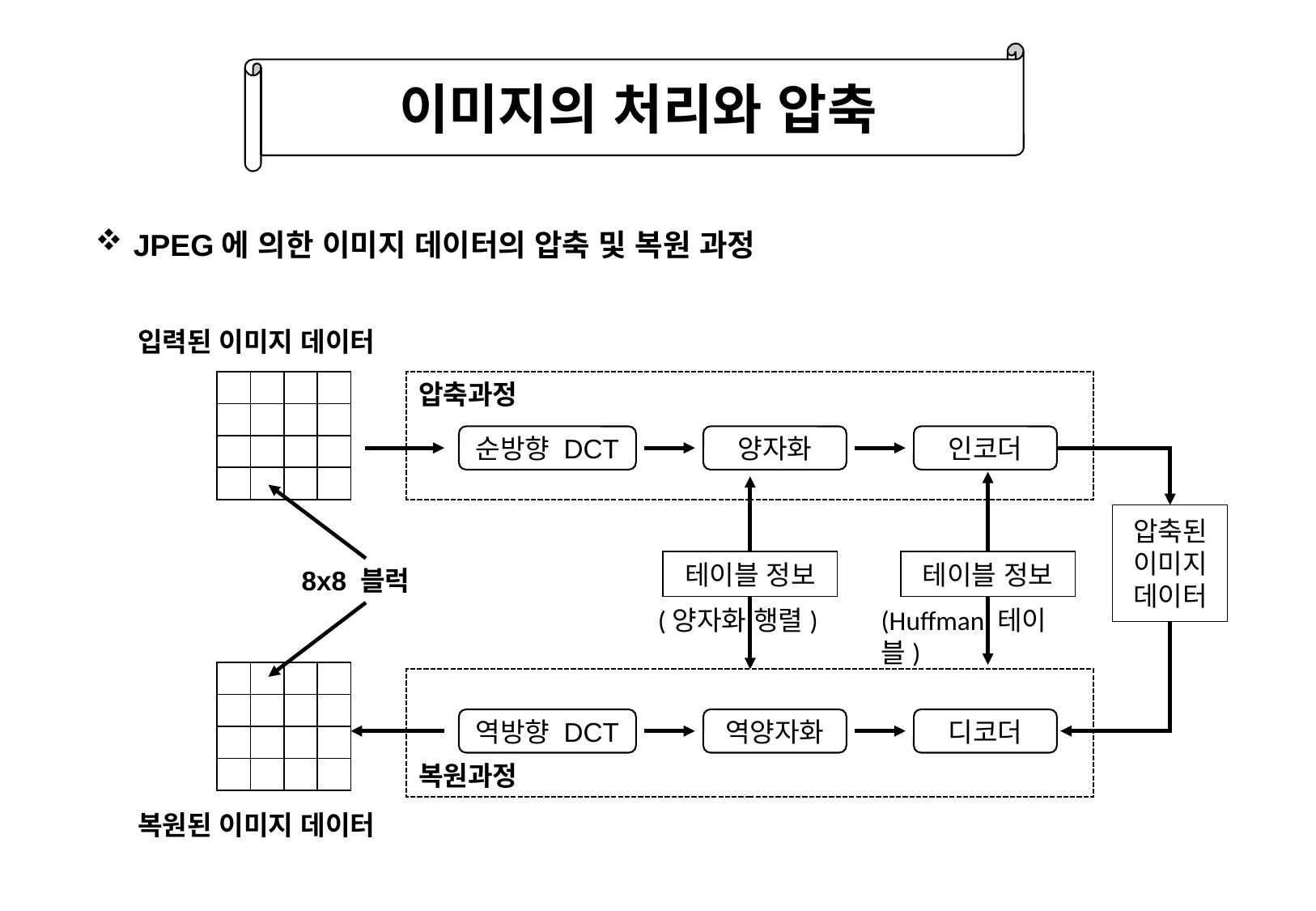

이미지의 처리와 압축
JPEG에 의한 이미지 데이터의 압축 및 복원 과정
입력된 이미지 데이터
압축과정
|  |  |  |  |
| --- | --- | --- | --- |
|  |  |  |  |
|  |  |  |  |
|  |  |  |  |
순방향 DCT
양자화
인코더
압축된
이미지
데이터
테이블 정보
테이블 정보
8x8 블럭
(양자화 행렬)
(Huffman 테이블)
|  |  |  |  |
| --- | --- | --- | --- |
|  |  |  |  |
|  |  |  |  |
|  |  |  |  |
복원과정
역방향 DCT
역양자화
디코더
복원된 이미지 데이터